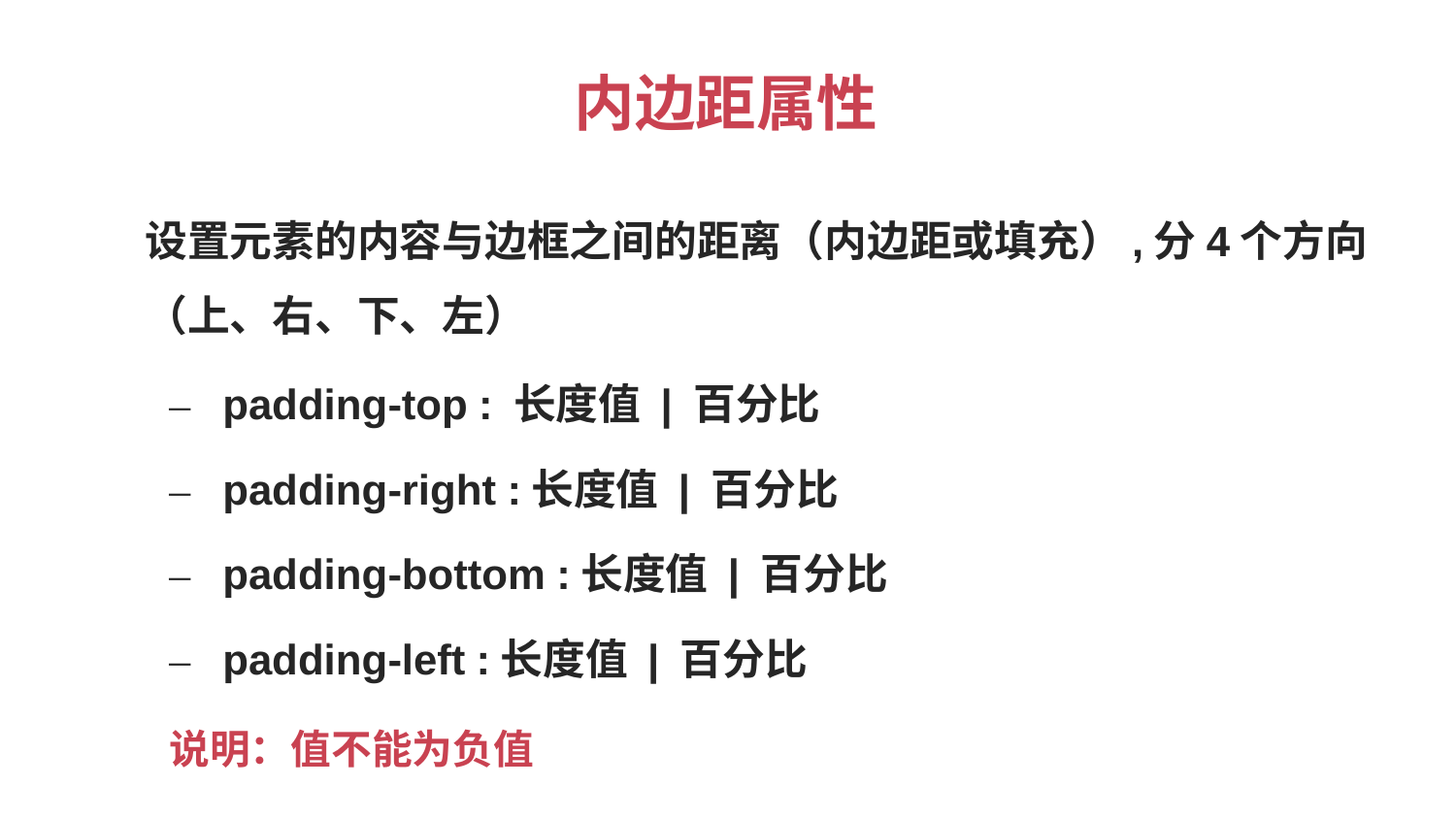

内边距属性
设置元素的内容与边框之间的距离（内边距或填充）,分4个方向

（上、右、下、左）
–   padding-top : 长度值 | 百分比

–   padding-right :长度值 | 百分比

–   padding-bottom :长度值 | 百分比

–   padding-left :长度值 | 百分比

说明：值不能为负值